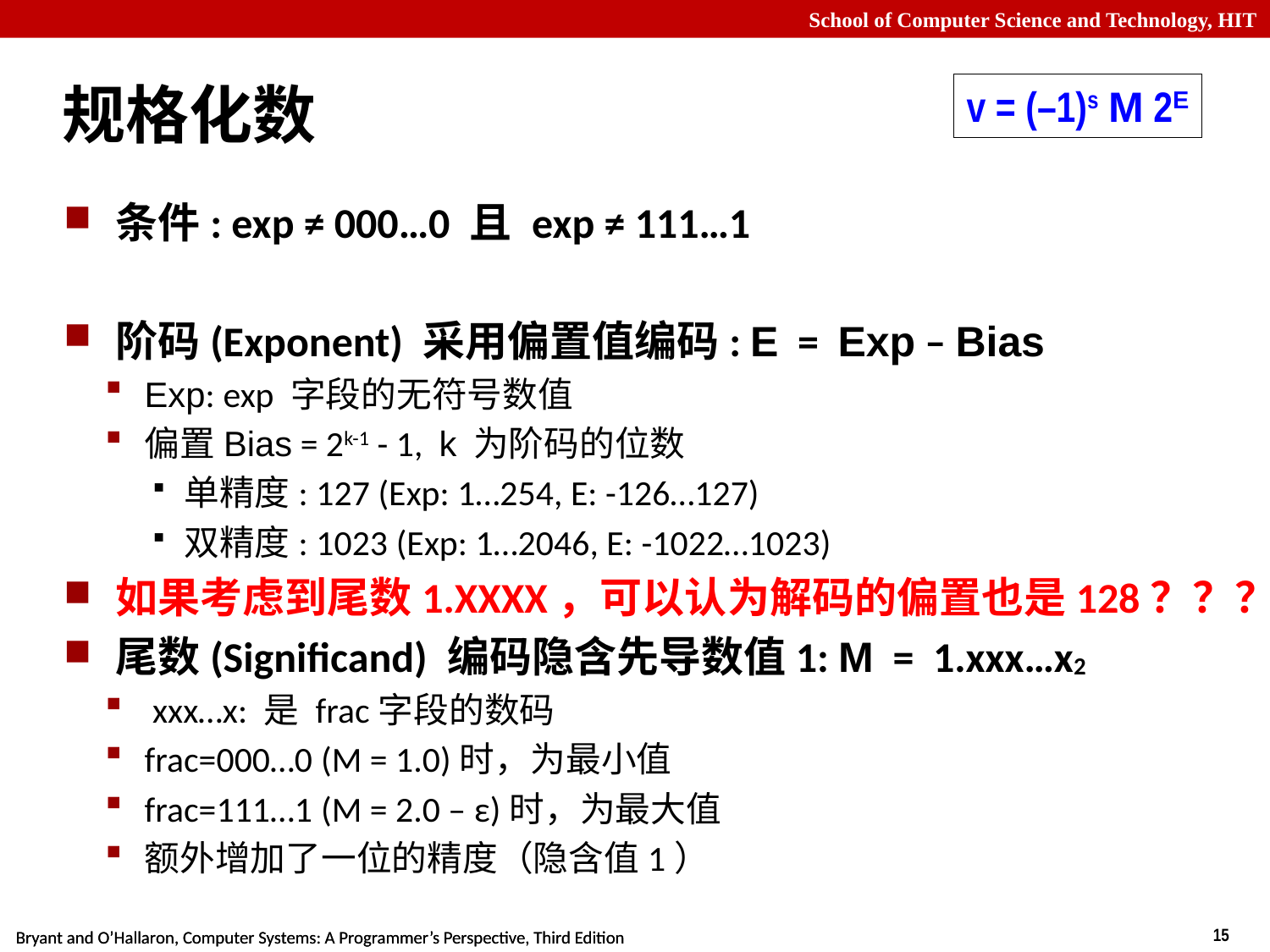

# 规格化数
v = (–1)s M 2E
条件: exp ≠ 000…0 且 exp ≠ 111…1

阶码(Exponent) 采用偏置值编码: E  =  Exp – Bias
Exp: exp 字段的无符号数值
偏置Bias = 2k-1 - 1,  k 为阶码的位数
单精度: 127 (Exp: 1…254, E: -126…127)
双精度: 1023 (Exp: 1…2046, E: -1022…1023)
如果考虑到尾数1.XXXX，可以认为解码的偏置也是128？？？
尾数(Significand) 编码隐含先导数值1: M  =  1.xxx…x2
 xxx…x: 是 frac字段的数码
frac=000…0 (M = 1.0)时，为最小值
frac=111…1 (M = 2.0 – ε)时，为最大值
额外增加了一位的精度（隐含值1）